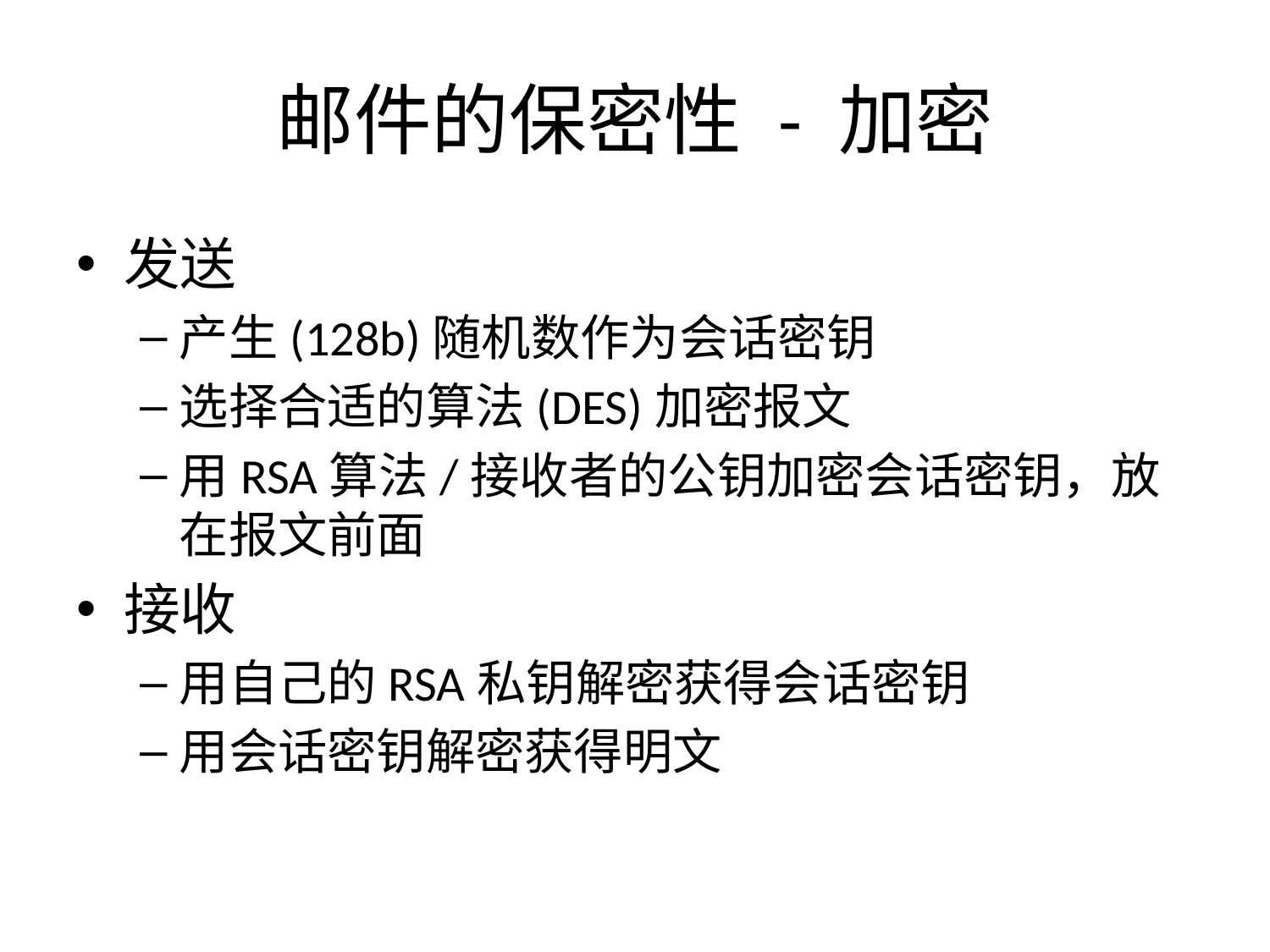

# 邮件的保密性 - 加密
发送
产生(128b)随机数作为会话密钥
选择合适的算法(DES)加密报文
用RSA算法/接收者的公钥加密会话密钥，放在报文前面
接收
用自己的RSA私钥解密获得会话密钥
用会话密钥解密获得明文